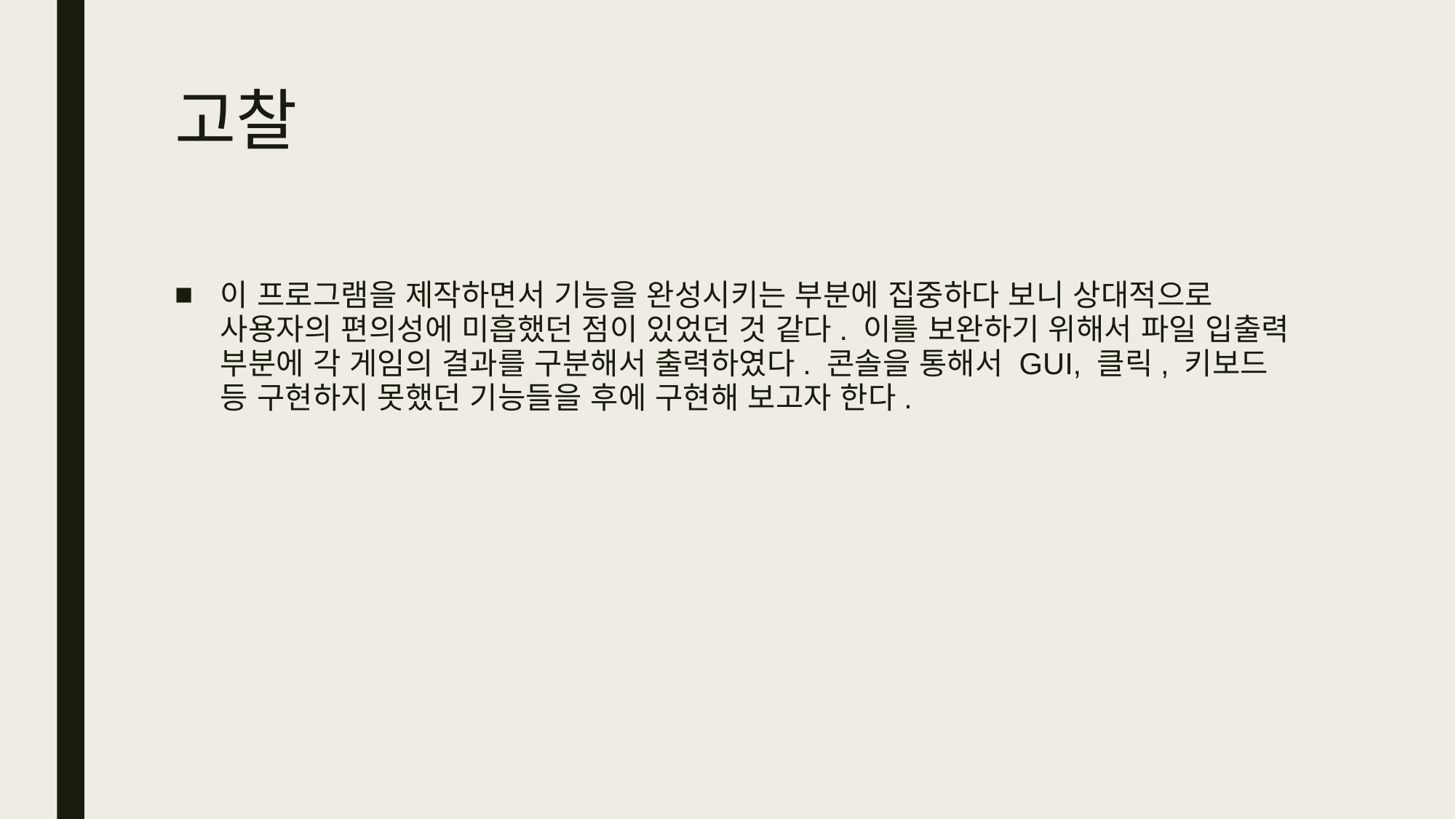

# 고찰
이 프로그램을 제작하면서 기능을 완성시키는 부분에 집중하다 보니 상대적으로 사용자의 편의성에 미흡했던 점이 있었던 것 같다. 이를 보완하기 위해서 파일 입출력 부분에 각 게임의 결과를 구분해서 출력하였다. 콘솔을 통해서 GUI, 클릭, 키보드 등 구현하지 못했던 기능들을 후에 구현해 보고자 한다.